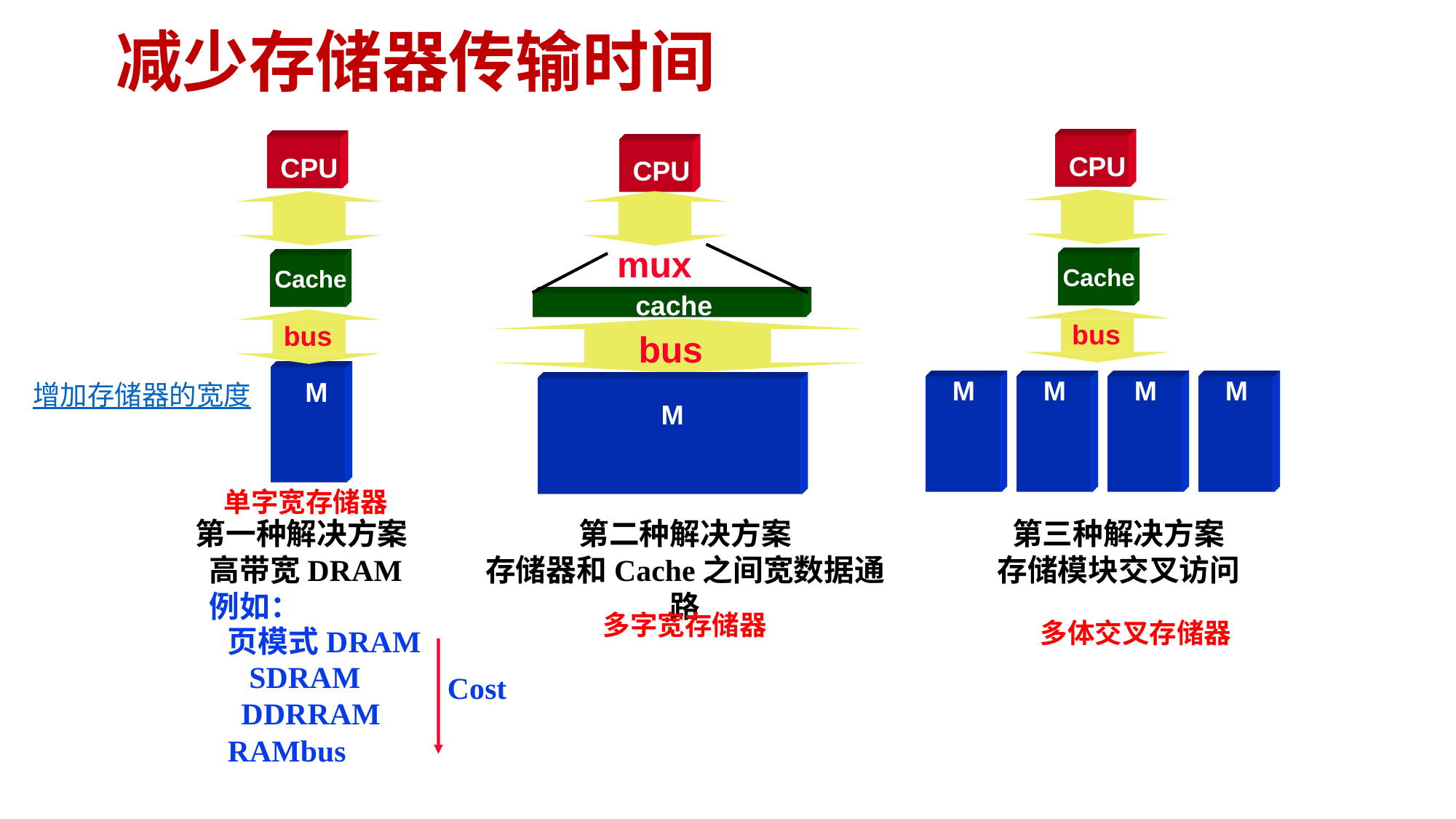

# 减少存储器传输时间

CPU
CPU
CPU

mux
cache
bus
M

Cache
Cache

bus  M

bus

增加存储器的宽度
M
M
M
M
单字宽存储器
第一种解决方案高带宽DRAM例如：
页模式DRAM  SDRAM  DDRRAM
RAMbus
第二种解决方案
存储器和Cache之间宽数据通路
第三种解决方案存储模块交叉访问
多字宽存储器
多体交叉存储器

Cost